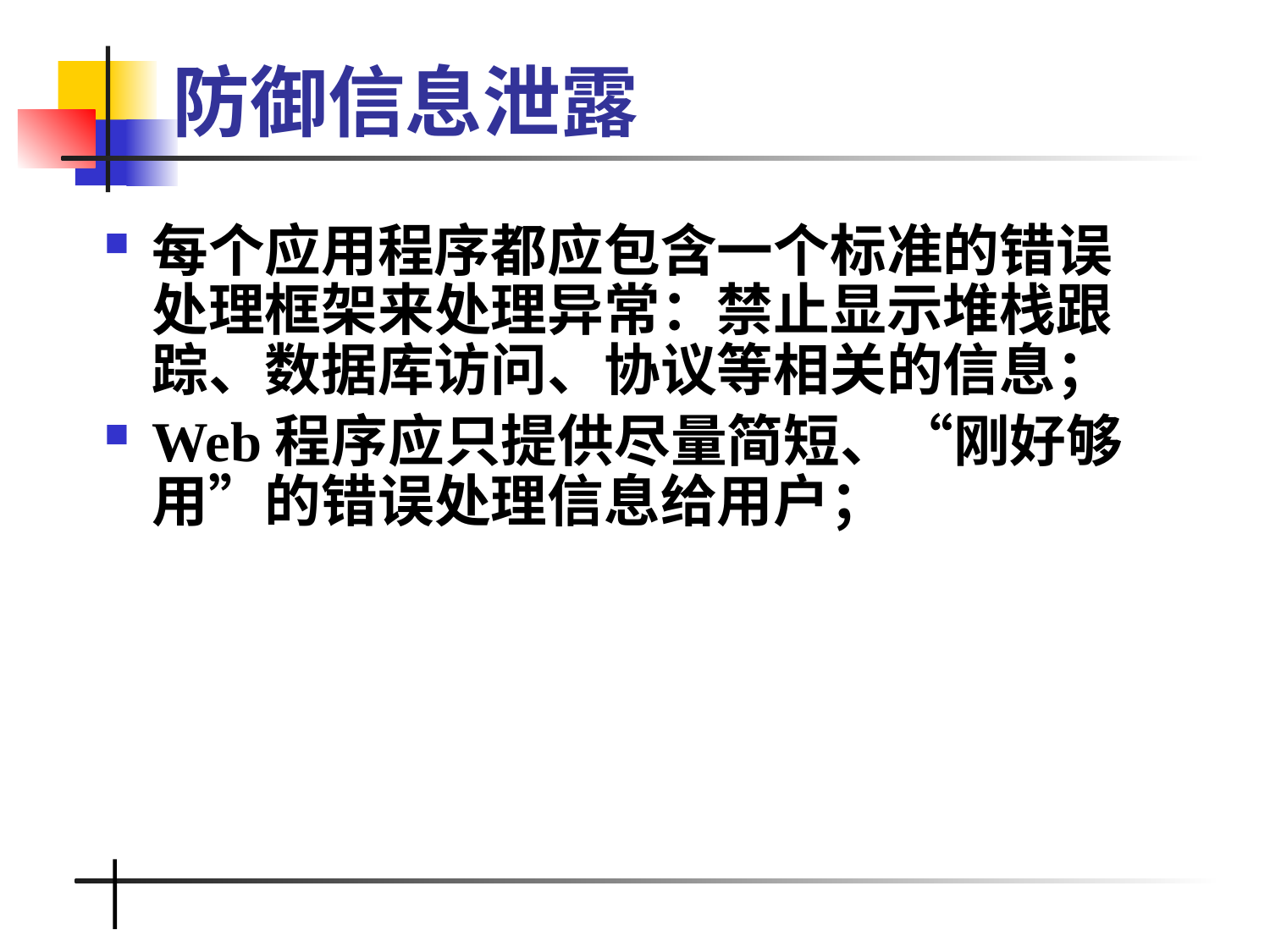

# 防御信息泄露
每个应用程序都应包含一个标准的错误处理框架来处理异常：禁止显示堆栈跟踪、数据库访问、协议等相关的信息；
Web程序应只提供尽量简短、“刚好够用”的错误处理信息给用户；